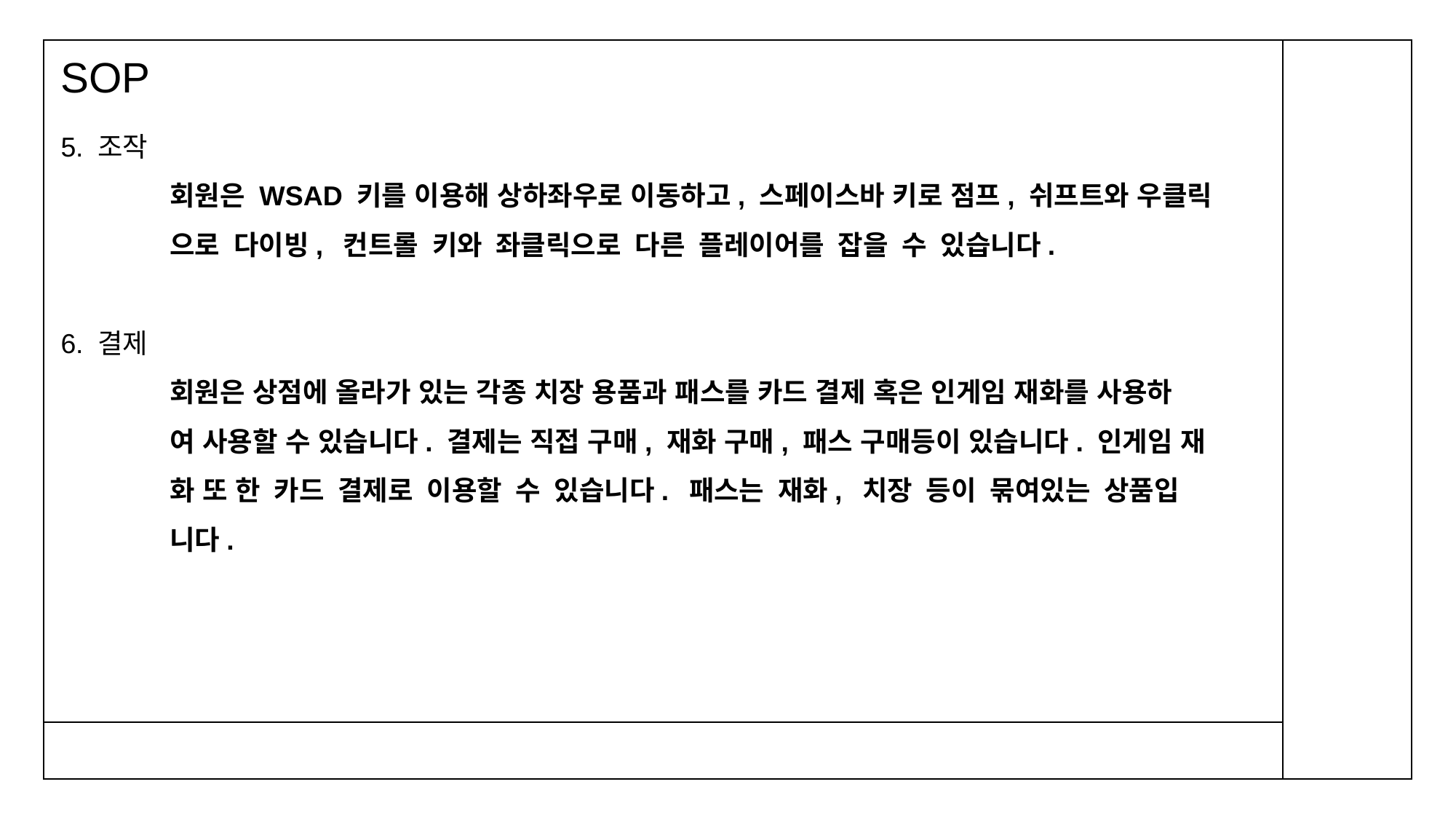

SOP
5. 조작
	회원은 WSAD 키를 이용해 상하좌우로 이동하고, 스페이스바 키로 점프, 쉬프트와 우클릭	으로 다이빙, 컨트롤 키와 좌클릭으로 다른 플레이어를 잡을 수 있습니다.

6. 결제
	회원은 상점에 올라가 있는 각종 치장 용품과 패스를 카드 결제 혹은 인게임 재화를 사용하	여 사용할 수 있습니다. 결제는 직접 구매, 재화 구매, 패스 구매등이 있습니다. 인게임 재	화 또 한 카드 결제로 이용할 수 있습니다. 패스는 재화, 치장 등이 묶여있는 상품입	니다.